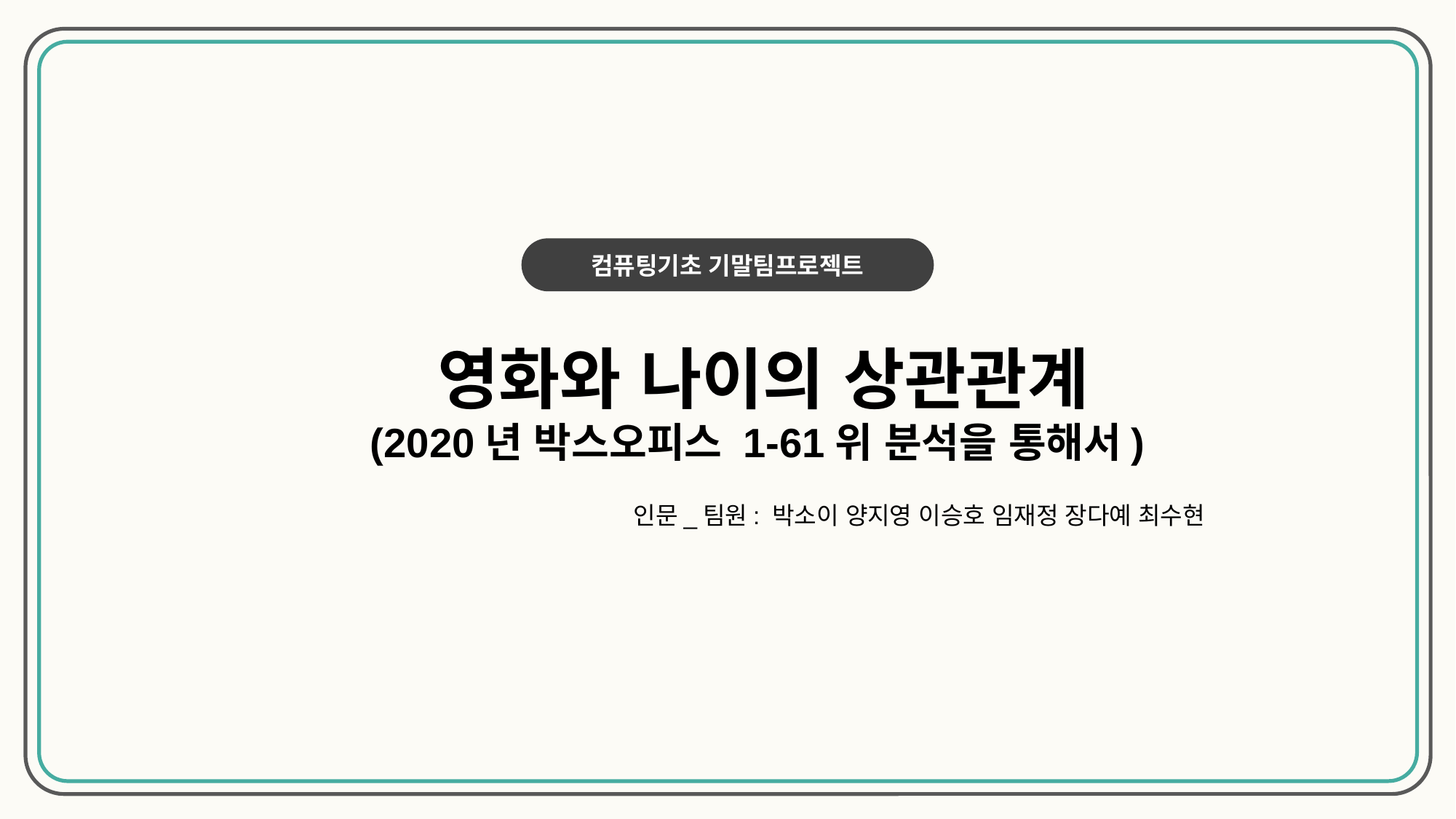

컴퓨팅기초 기말팀프로젝트
영화와 나이의 상관관계
(2020년 박스오피스 1-61위 분석을 통해서)
인문_팀원: 박소이 양지영 이승호 임재정 장다예 최수현